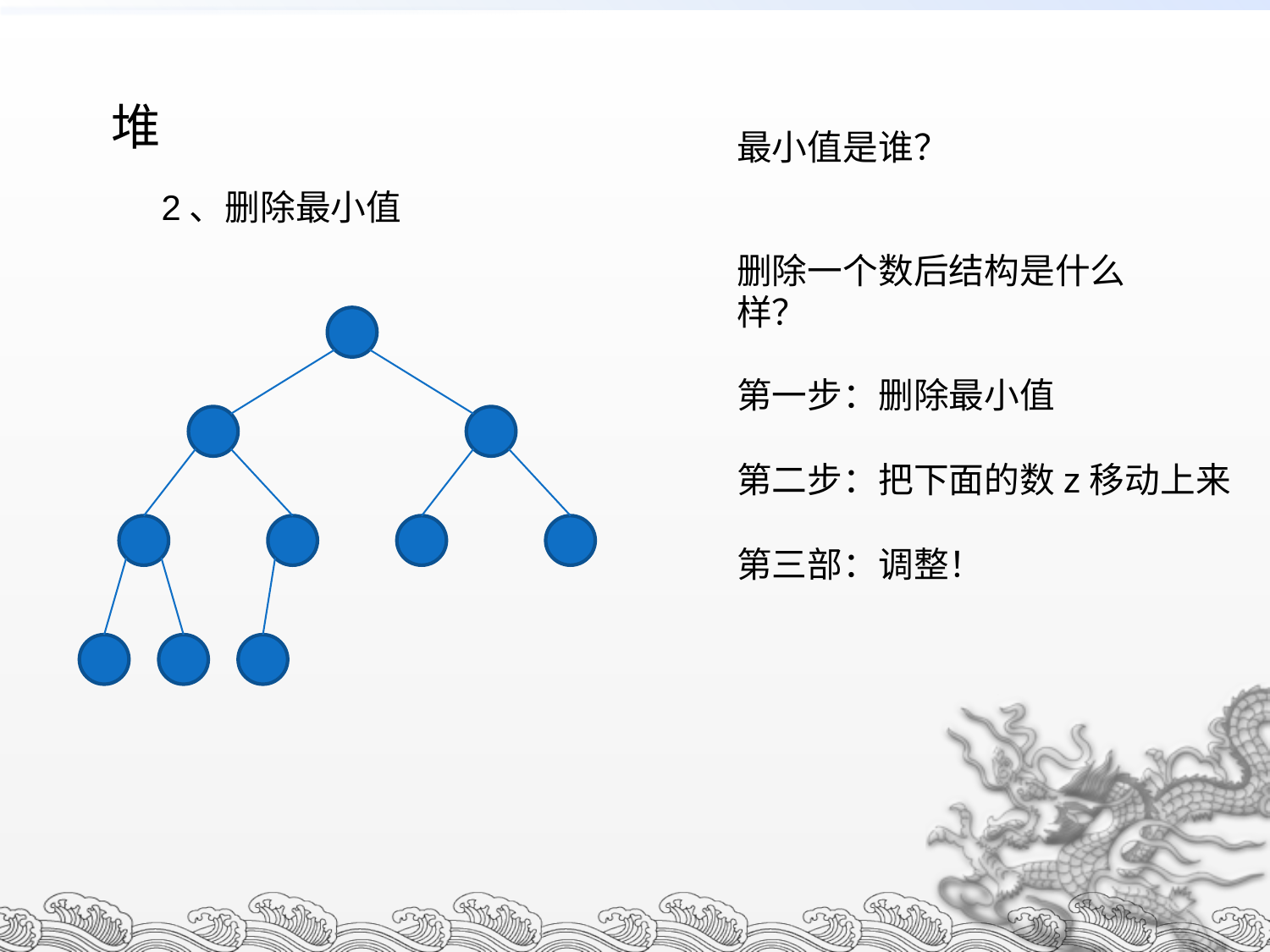

堆
最小值是谁？
2、删除最小值
删除一个数后结构是什么样？

第一步：删除最小值

第二步：把下面的数z移动上来

第三部：调整！